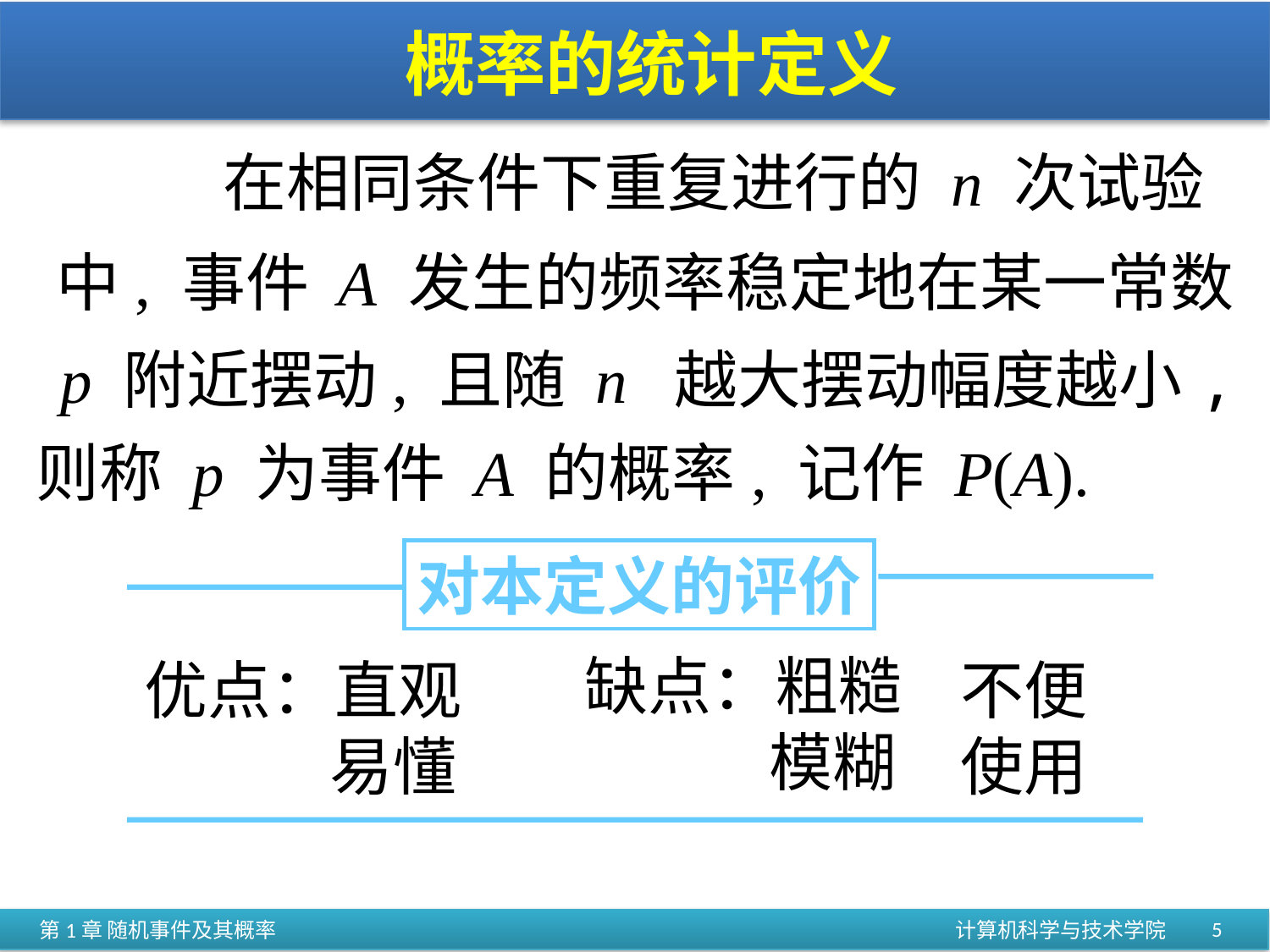

# 概率的统计定义
在相同条件下重复进行的 n 次试验
中, 事件 A 发生的频率稳定地在某一常数
p 附近摆动, 且随 n  越大摆动幅度越小,
则称 p 为事件 A 的概率, 记作 P(A).
对本定义的评价

缺点：粗糙
            模糊
优点：直观
            易懂
不便
使用